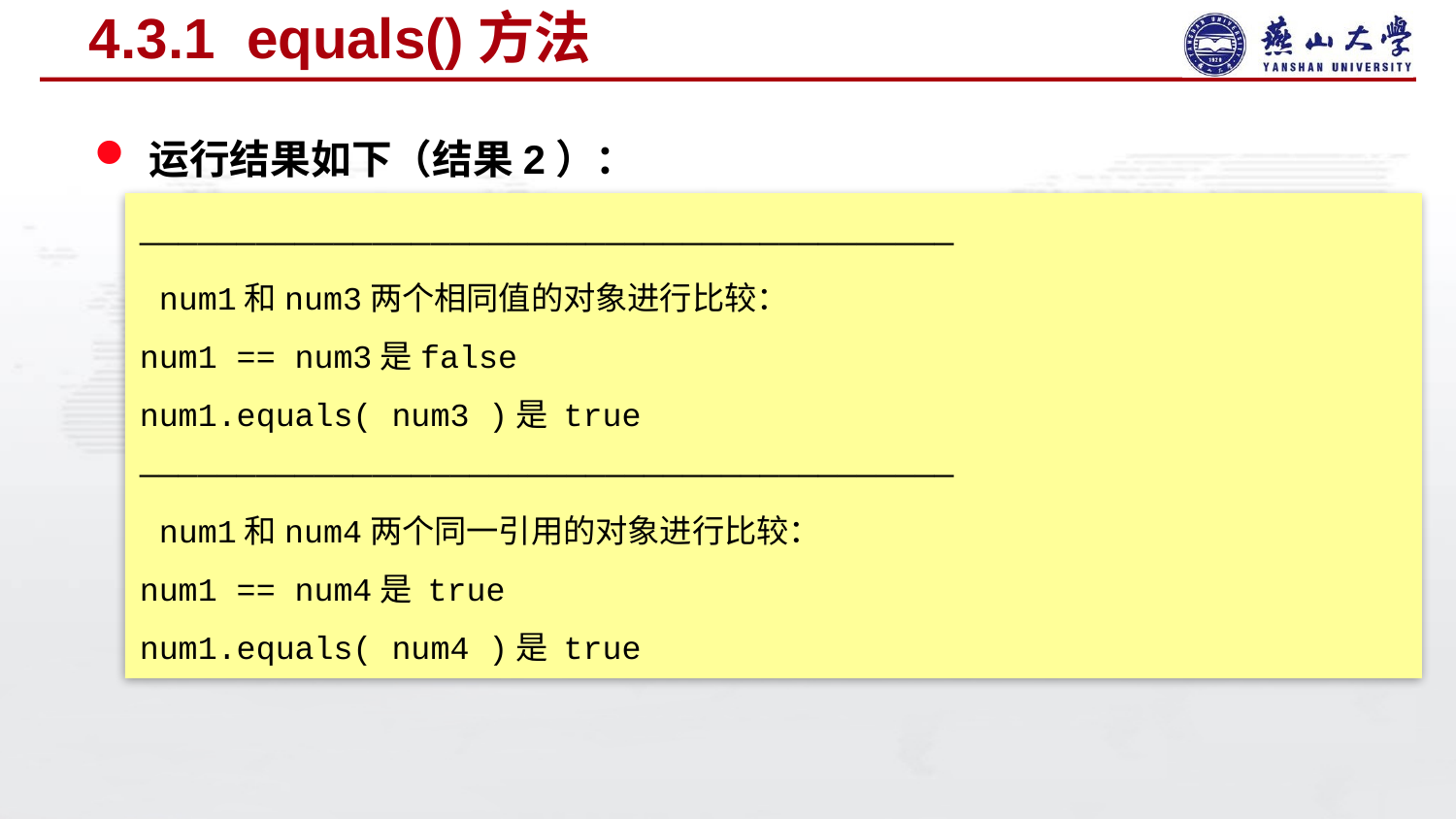

# 4.3.1  equals()方法
运行结果如下（结果2）：
——————————————————————————————————————————
 num1和num3两个相同值的对象进行比较：
num1 == num3是false
num1.equals( num3 )是 true
——————————————————————————————————————————
 num1和num4两个同一引用的对象进行比较：
num1 == num4是 true
num1.equals( num4 )是 true